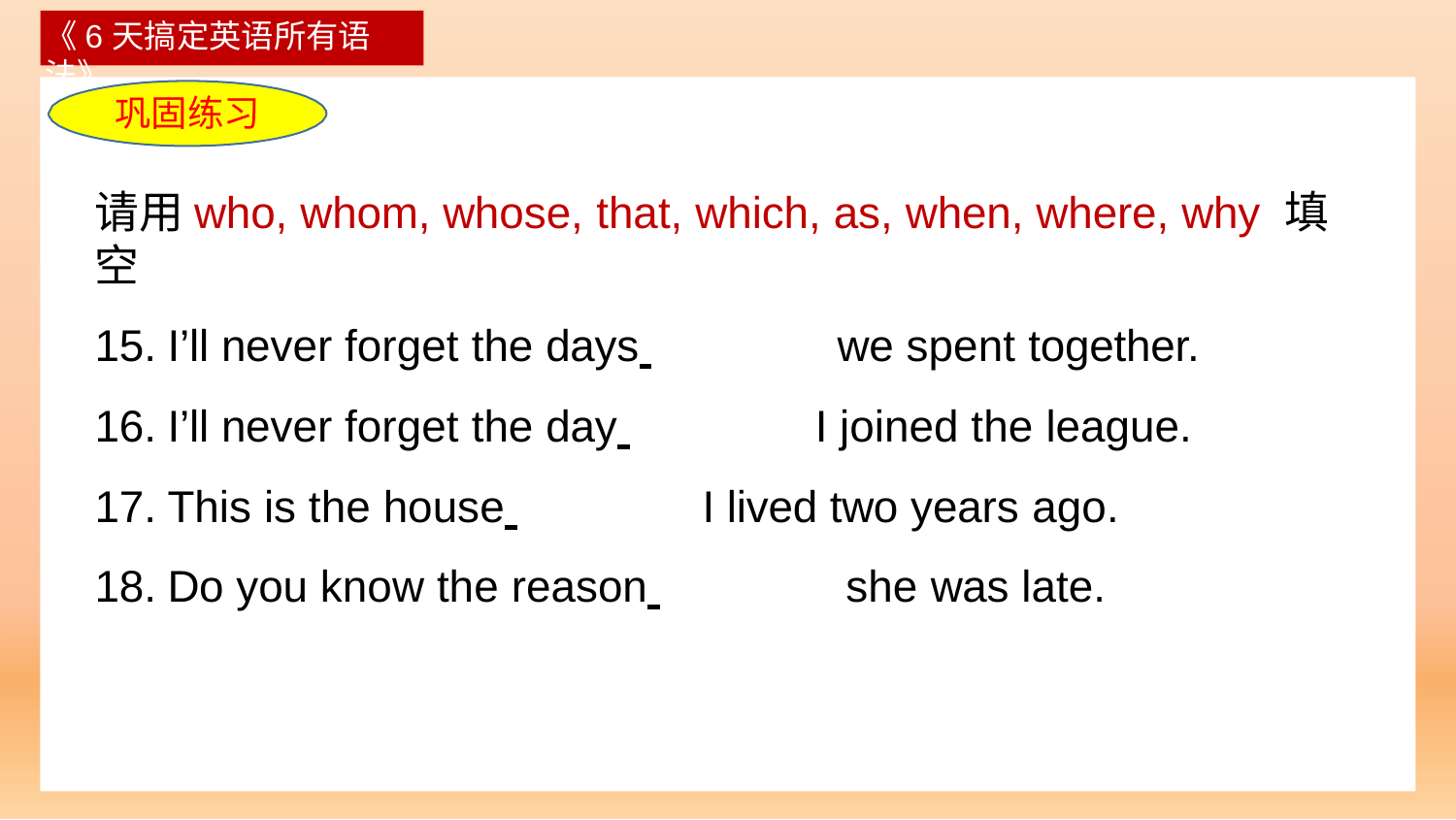

《6天搞定英语所有语法》

# 巩固练习
请用who, whom, whose, that, which, as, when, where, why 填空
I’ll never forget the days 	we spent together.
I’ll never forget the day 	I joined the league.
This is the house 	I lived two years ago.
Do you know the reason 	she was late.